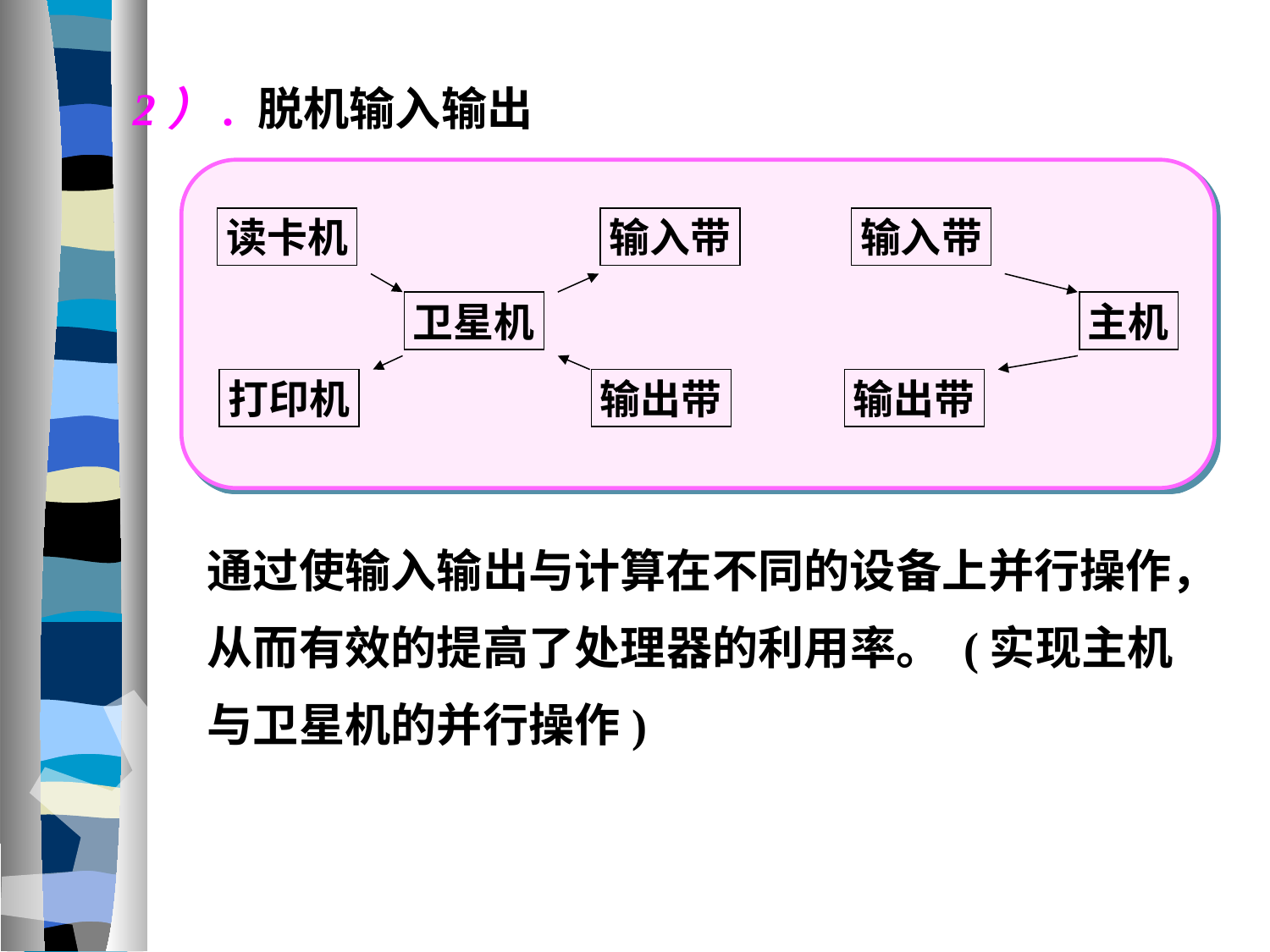

2）. 脱机输入输出

读卡机
输入带
输入带

卫星机
主机

打印机
输出带
输出带
通过使输入输出与计算在不同的设备上并行操作，从而有效的提高了处理器的利用率。 (实现主机与卫星机的并行操作)